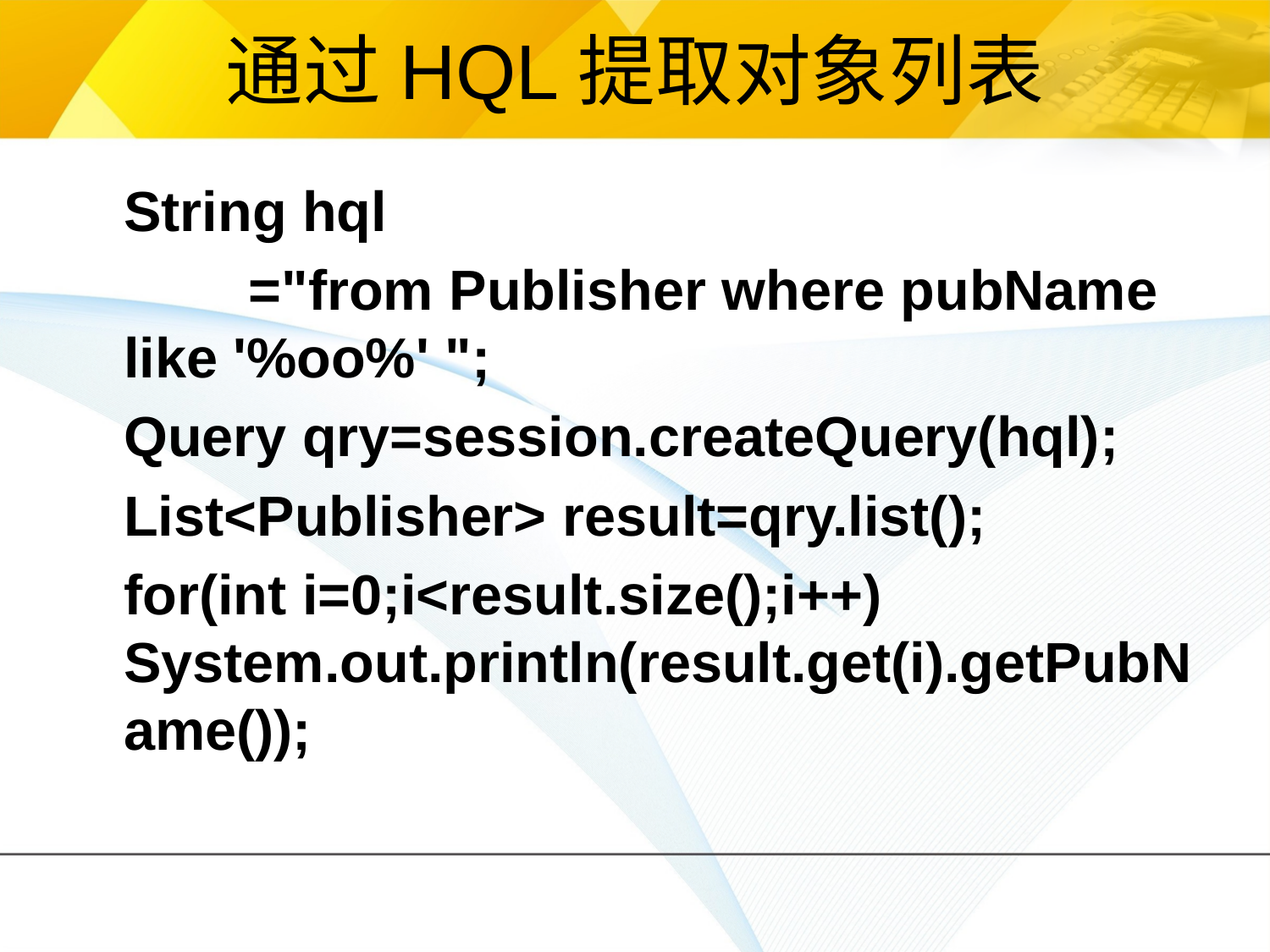

# 通过HQL提取对象列表
	String hql
           ="from Publisher where pubName like '%oo%' ";
	Query qry=session.createQuery(hql);
	List<Publisher> result=qry.list();
	for(int i=0;i<result.size();i++)		System.out.println(result.get(i).getPubName());
29